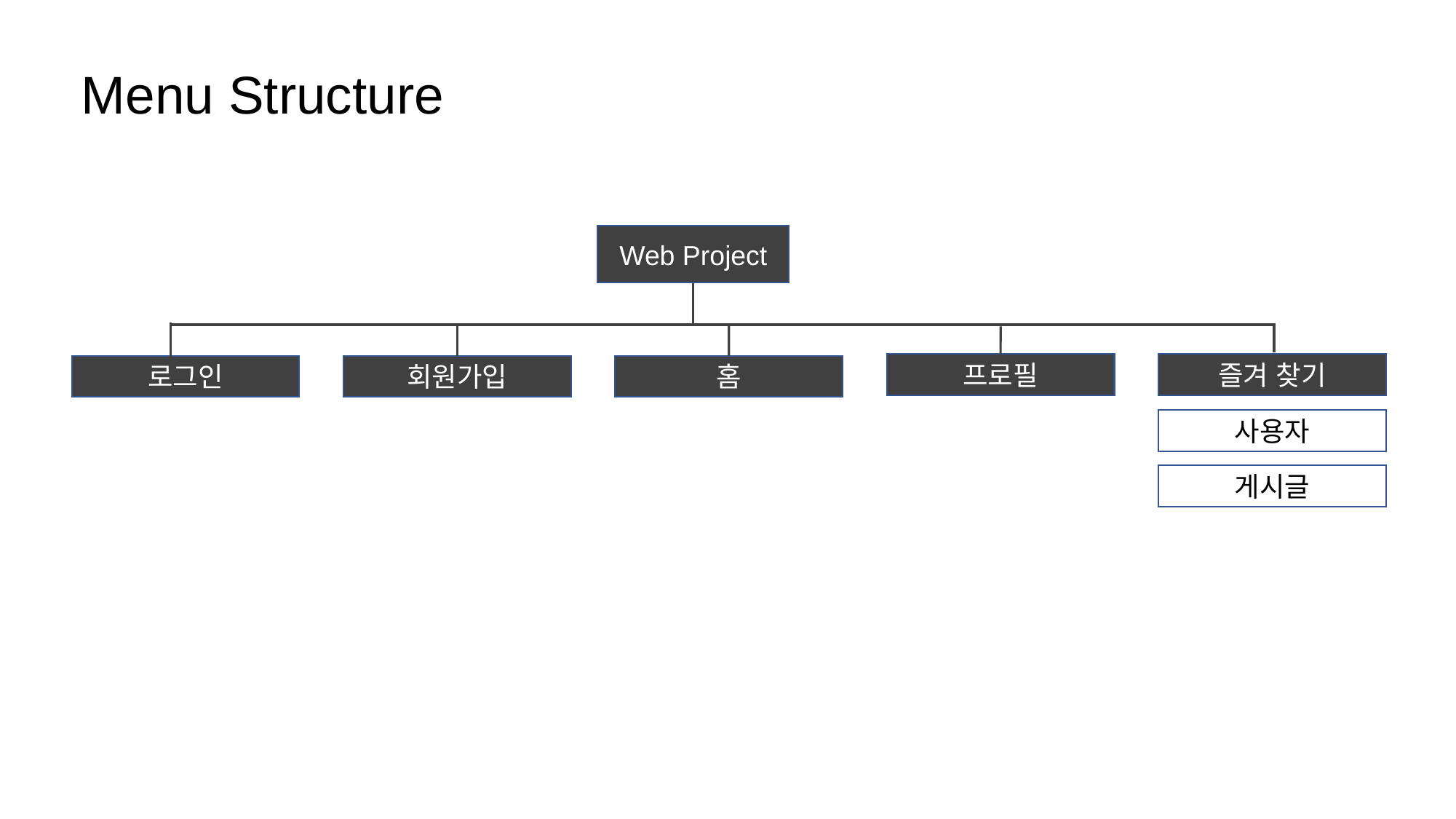

Menu Structure
Web Project
프로필
즐겨 찾기
로그인
회원가입
홈
사용자
게시글